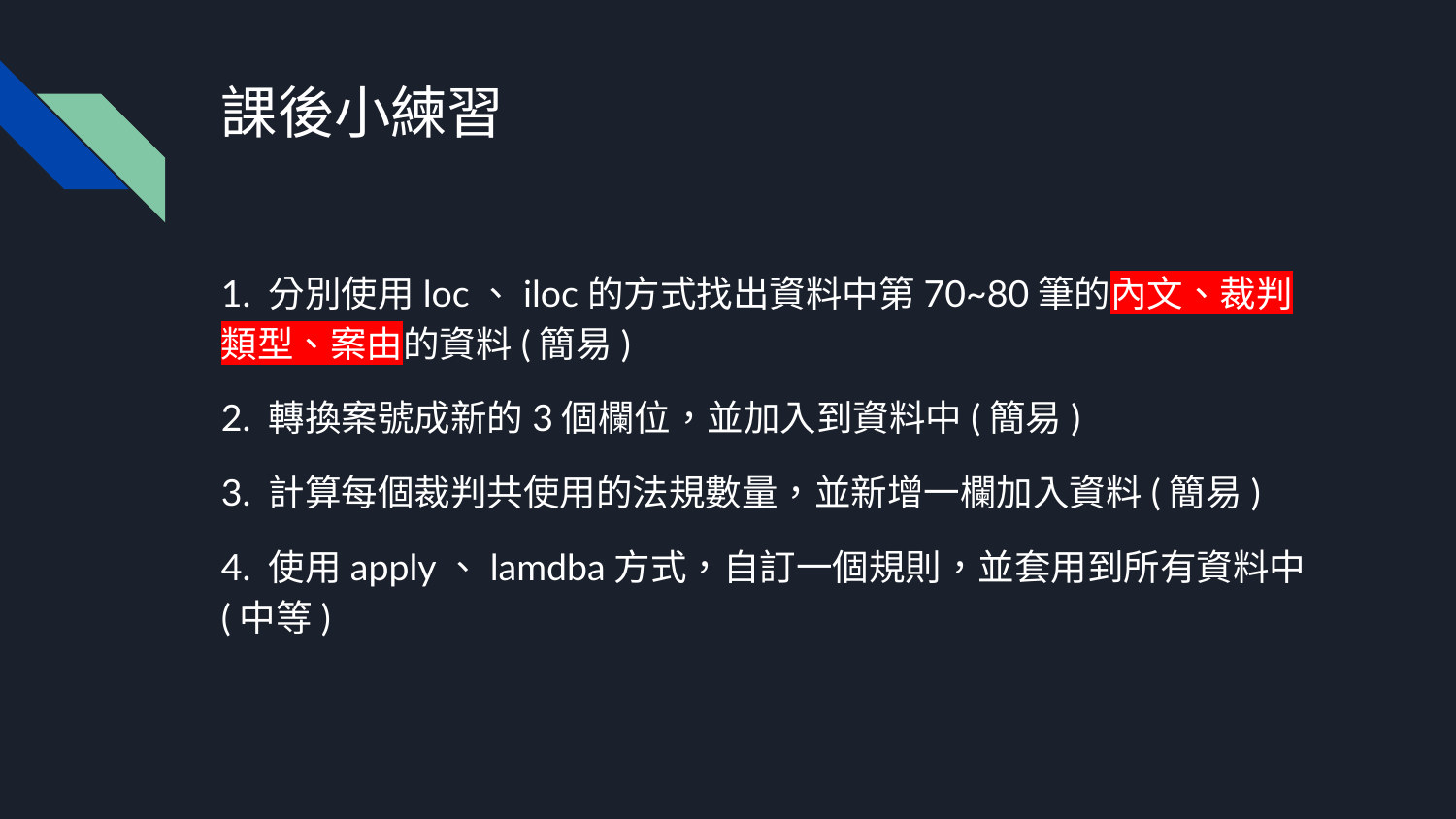

# 課後小練習
1. 分別使用loc、iloc的方式找出資料中第70~80筆的內文、裁判類型、案由的資料(簡易)
2. 轉換案號成新的3個欄位，並加入到資料中(簡易)
3. 計算每個裁判共使用的法規數量，並新增一欄加入資料(簡易)
4. 使用apply、lamdba方式，自訂一個規則，並套用到所有資料中(中等)